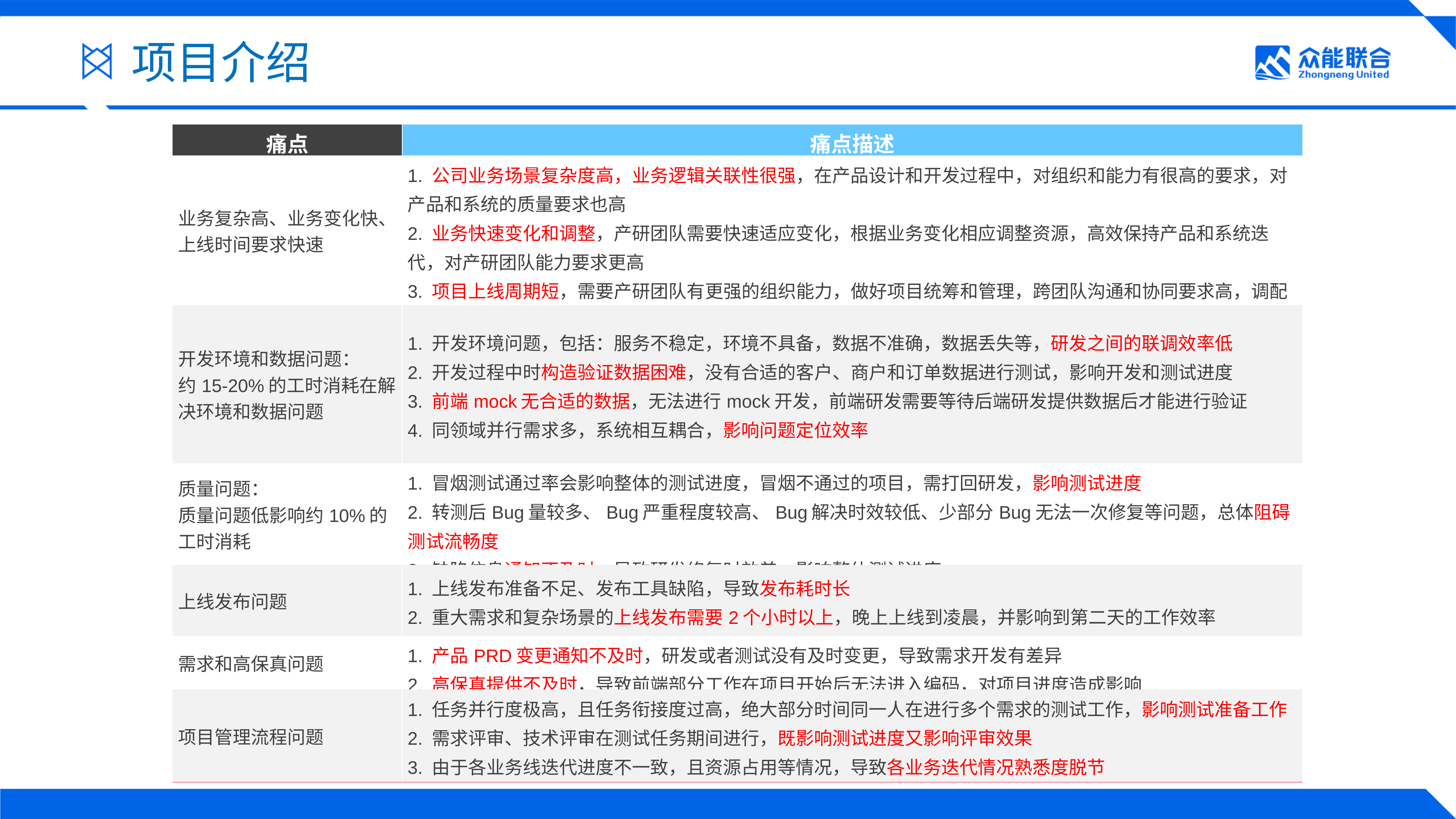

项目介绍
| 痛点 | 痛点描述 |
| --- | --- |
| 业务复杂高、业务变化快、上线时间要求快速 | 1. 公司业务场景复杂度高，业务逻辑关联性很强，在产品设计和开发过程中，对组织和能力有很高的要求，对产品和系统的质量要求也高 2. 业务快速变化和调整，产研团队需要快速适应变化，根据业务变化相应调整资源，高效保持产品和系统迭代，对产研团队能力要求更高 3. 项目上线周期短，需要产研团队有更强的组织能力，做好项目统筹和管理，跨团队沟通和协同要求高，调配资源保障按时交付。 |
| 开发环境和数据问题： 约15-20%的工时消耗在解决环境和数据问题 | 1. 开发环境问题，包括：服务不稳定，环境不具备，数据不准确，数据丢失等，研发之间的联调效率低 2. 开发过程中时构造验证数据困难，没有合适的客户、商户和订单数据进行测试，影响开发和测试进度 3. 前端mock无合适的数据，无法进行mock开发，前端研发需要等待后端研发提供数据后才能进行验证 4. 同领域并行需求多，系统相互耦合，影响问题定位效率 |
| 质量问题： 质量问题低影响约10%的工时消耗 | 1. 冒烟测试通过率会影响整体的测试进度，冒烟不通过的项目，需打回研发，影响测试进度 2. 转测后Bug量较多、Bug严重程度较高、Bug解决时效较低、少部分Bug无法一次修复等问题，总体阻碍测试流畅度 3. 缺陷信息通知不及时，导致研发修复时效差，影响整体测试进度 |
| 上线发布问题 | 1. 上线发布准备不足、发布工具缺陷，导致发布耗时长 2. 重大需求和复杂场景的上线发布需要2个小时以上，晚上上线到凌晨，并影响到第二天的工作效率 |
| 需求和高保真问题 | 1. 产品PRD变更通知不及时，研发或者测试没有及时变更，导致需求开发有差异 2. 高保真提供不及时，导致前端部分工作在项目开始后无法进入编码，对项目进度造成影响 |
| 项目管理流程问题 | 1. 任务并行度极高，且任务衔接度过高，绝大部分时间同一人在进行多个需求的测试工作，影响测试准备工作 2. 需求评审、技术评审在测试任务期间进行，既影响测试进度又影响评审效果 3. 由于各业务线迭代进度不一致，且资源占用等情况，导致各业务迭代情况熟悉度脱节 |